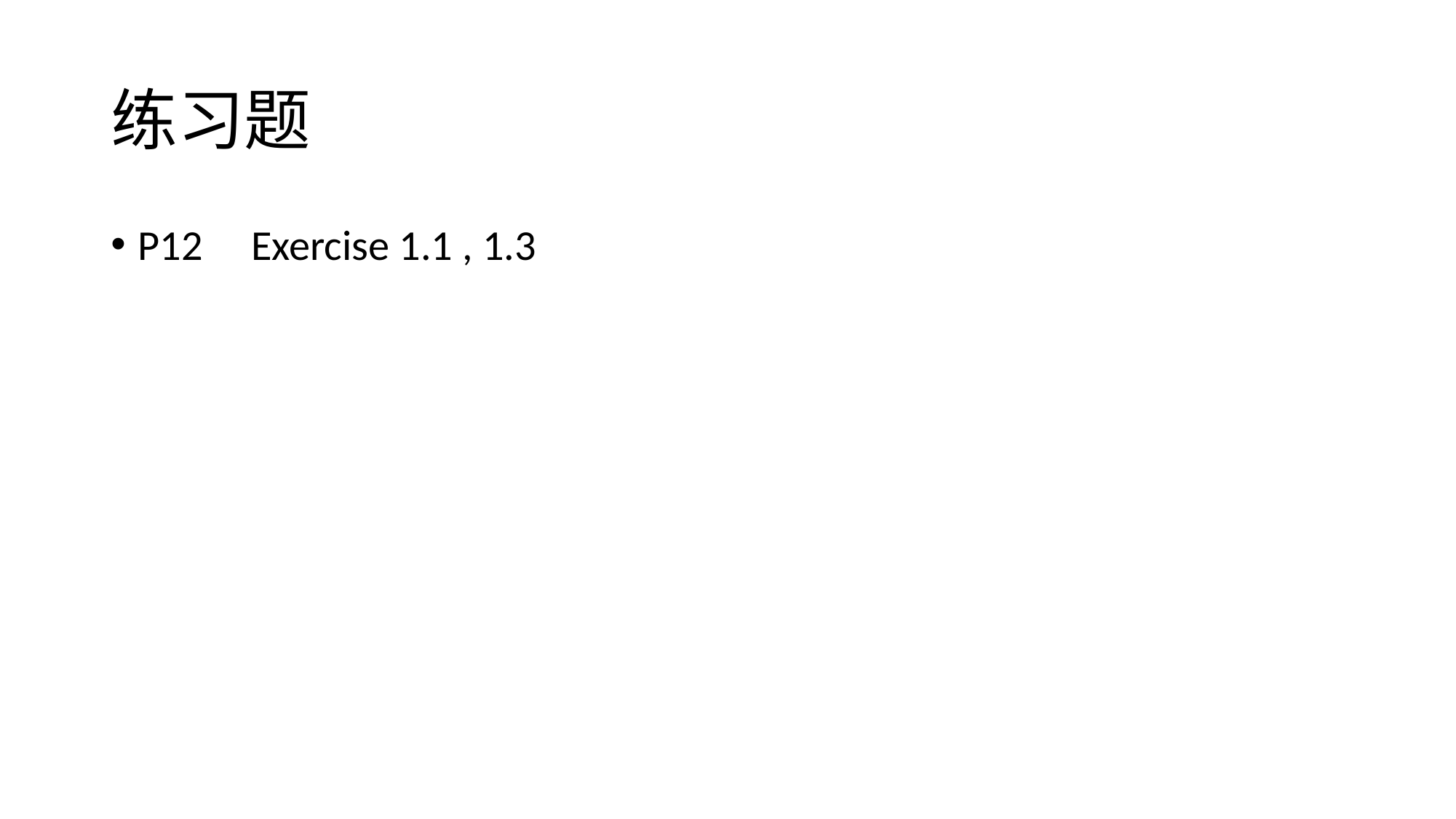

# 练习题
P12     Exercise 1.1 , 1.3